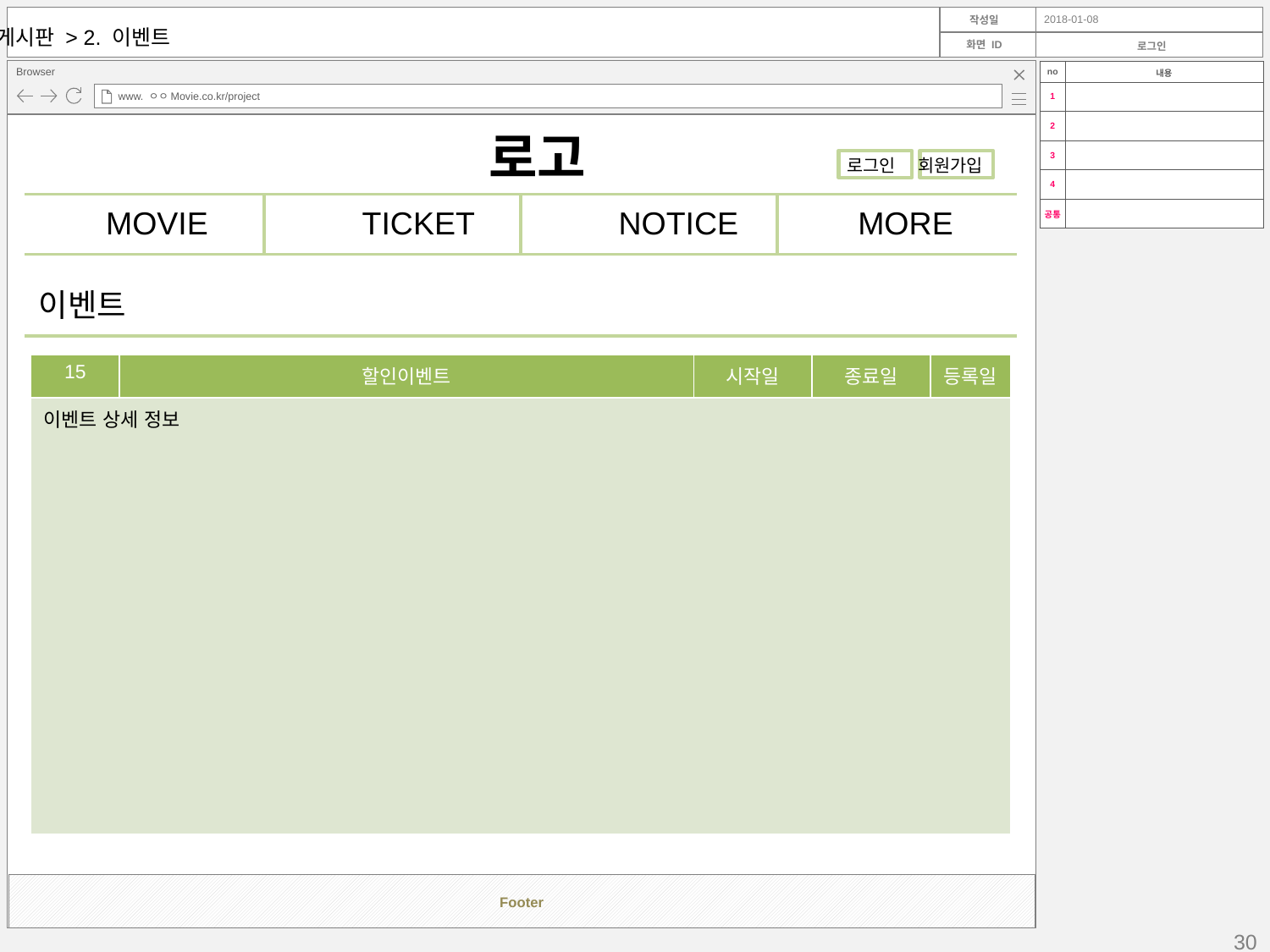

2018-01-08
게시판 > 2. 이벤트
로그인
| no | 내용 |
| --- | --- |
| 1 |  |
| 2 |  |
| 3 |  |
| 4 |  |
| 공통 |  |
로고
로그인

회원가입
MOVIE
TICKET
NOTICE
MORE
이벤트
| 15 | 할인이벤트 | 시작일 | 종료일 | 등록일 |
| --- | --- | --- | --- | --- |
| 이벤트 상세 정보 |  |  |  |  |
Footer
30